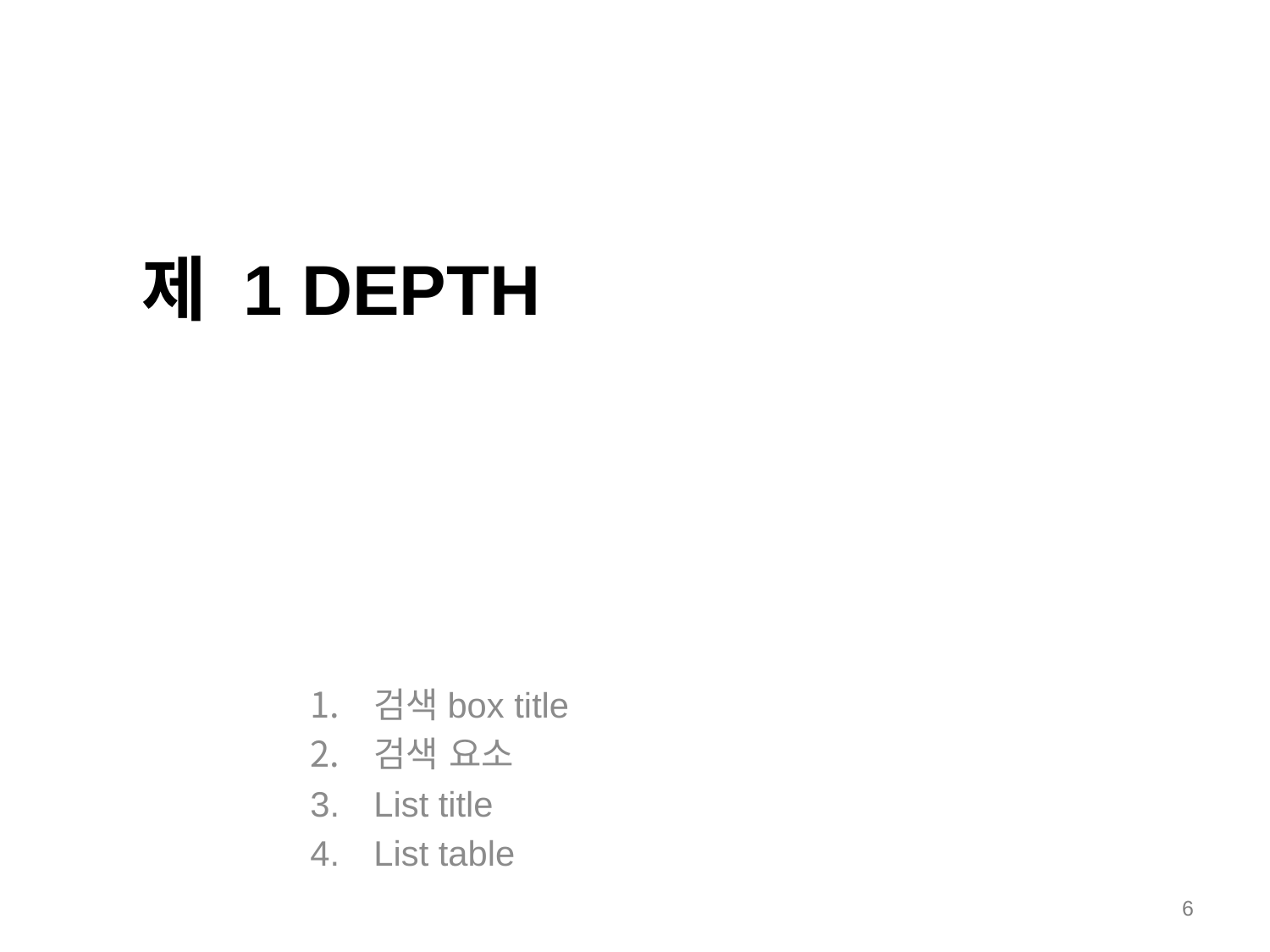

# 제 1 depth
검색box title
검색 요소
List title
List table
6